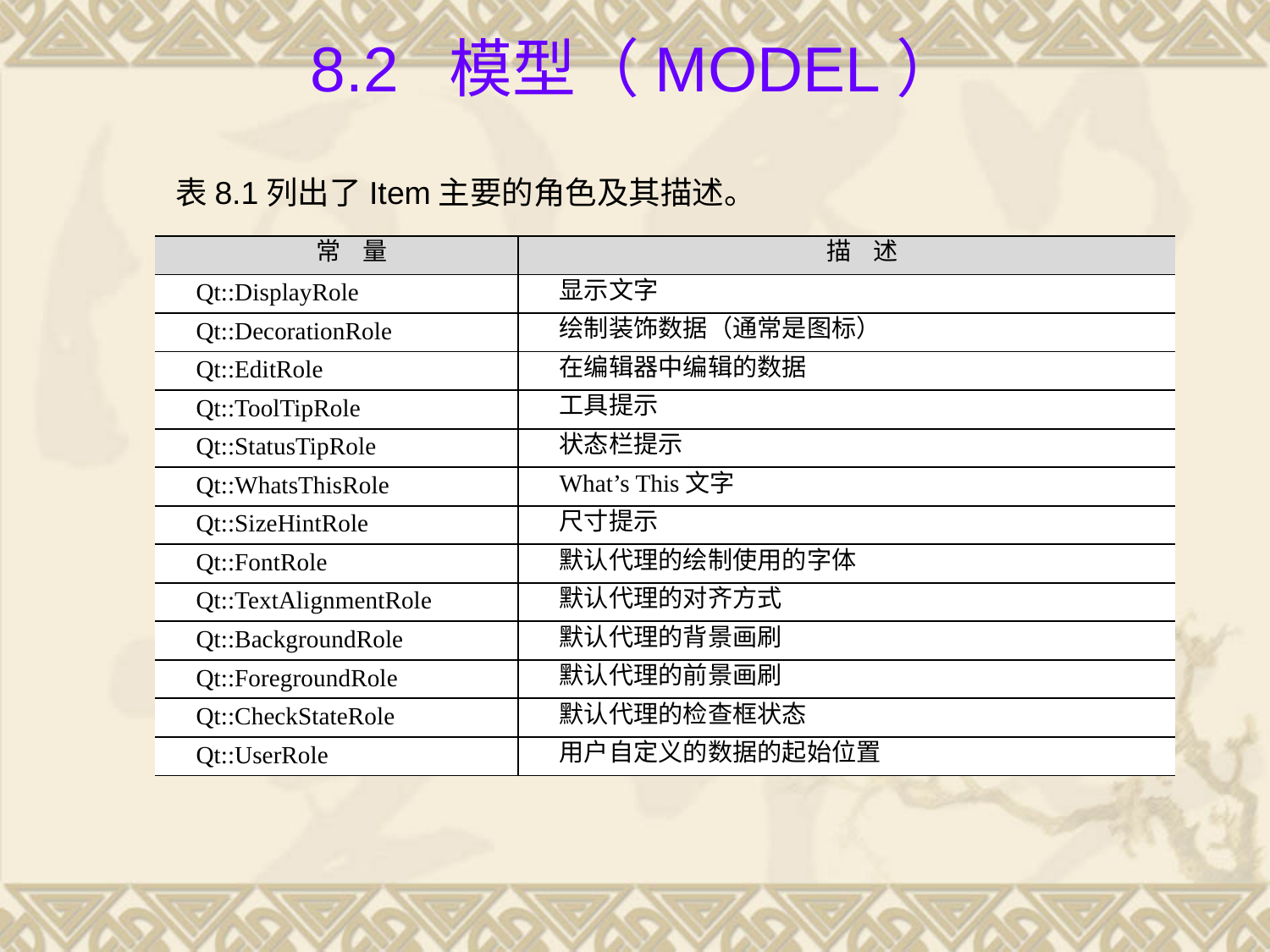

# 8.2  模型（Model）
表8.1列出了Item主要的角色及其描述。
| 常 量 | 描 述 |
| --- | --- |
| Qt::DisplayRole | 显示文字 |
| Qt::DecorationRole | 绘制装饰数据（通常是图标） |
| Qt::EditRole | 在编辑器中编辑的数据 |
| Qt::ToolTipRole | 工具提示 |
| Qt::StatusTipRole | 状态栏提示 |
| Qt::WhatsThisRole | What’s This文字 |
| Qt::SizeHintRole | 尺寸提示 |
| Qt::FontRole | 默认代理的绘制使用的字体 |
| Qt::TextAlignmentRole | 默认代理的对齐方式 |
| Qt::BackgroundRole | 默认代理的背景画刷 |
| Qt::ForegroundRole | 默认代理的前景画刷 |
| Qt::CheckStateRole | 默认代理的检查框状态 |
| Qt::UserRole | 用户自定义的数据的起始位置 |